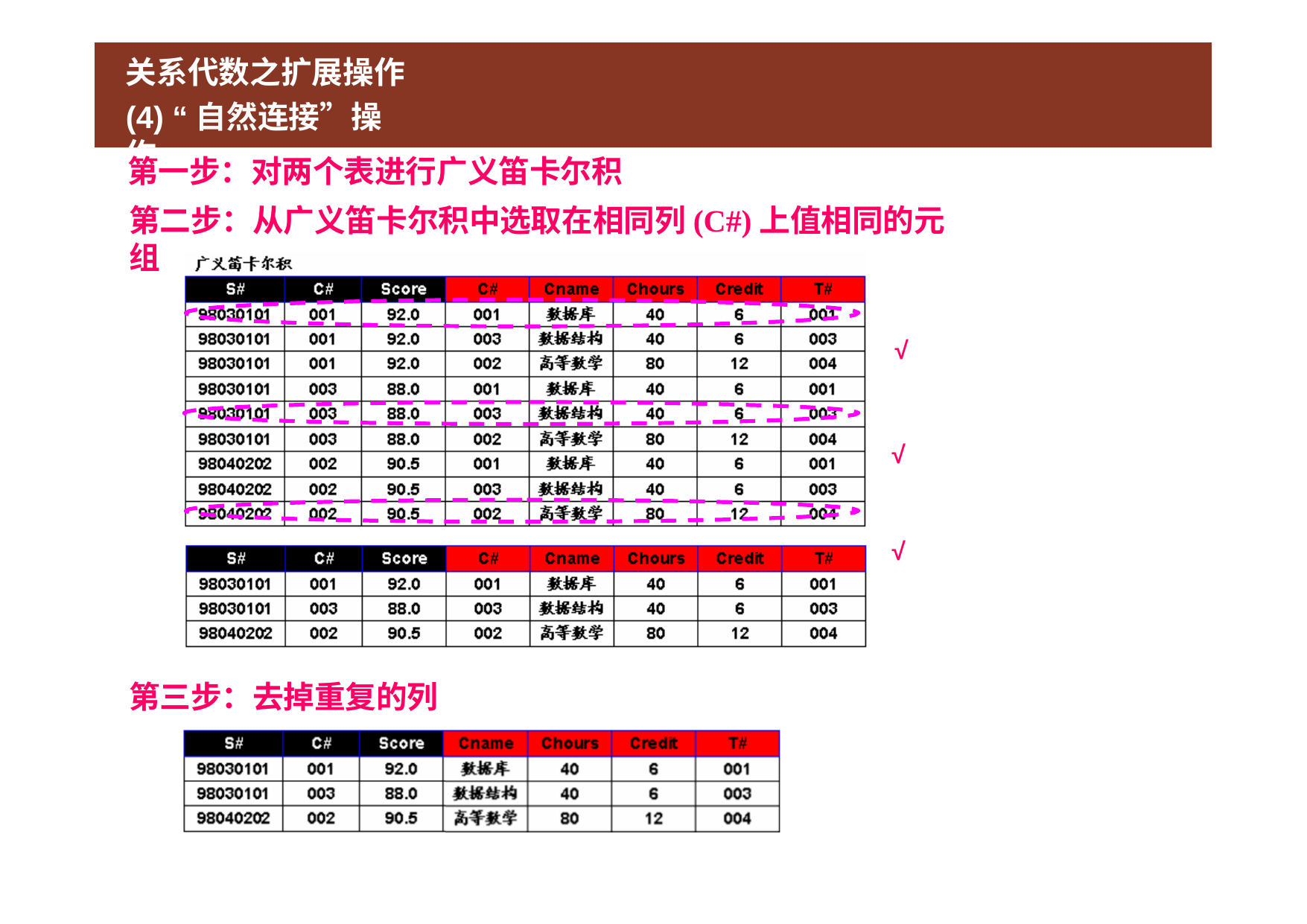

# 关系代数之扩展操作
(4) “自然连接”操作
第一步：对两个表进行广义笛卡尔积
第二步：从广义笛卡尔积中选取在相同列(C#)上值相同的元组

√

√

√

第三步：去掉重复的列